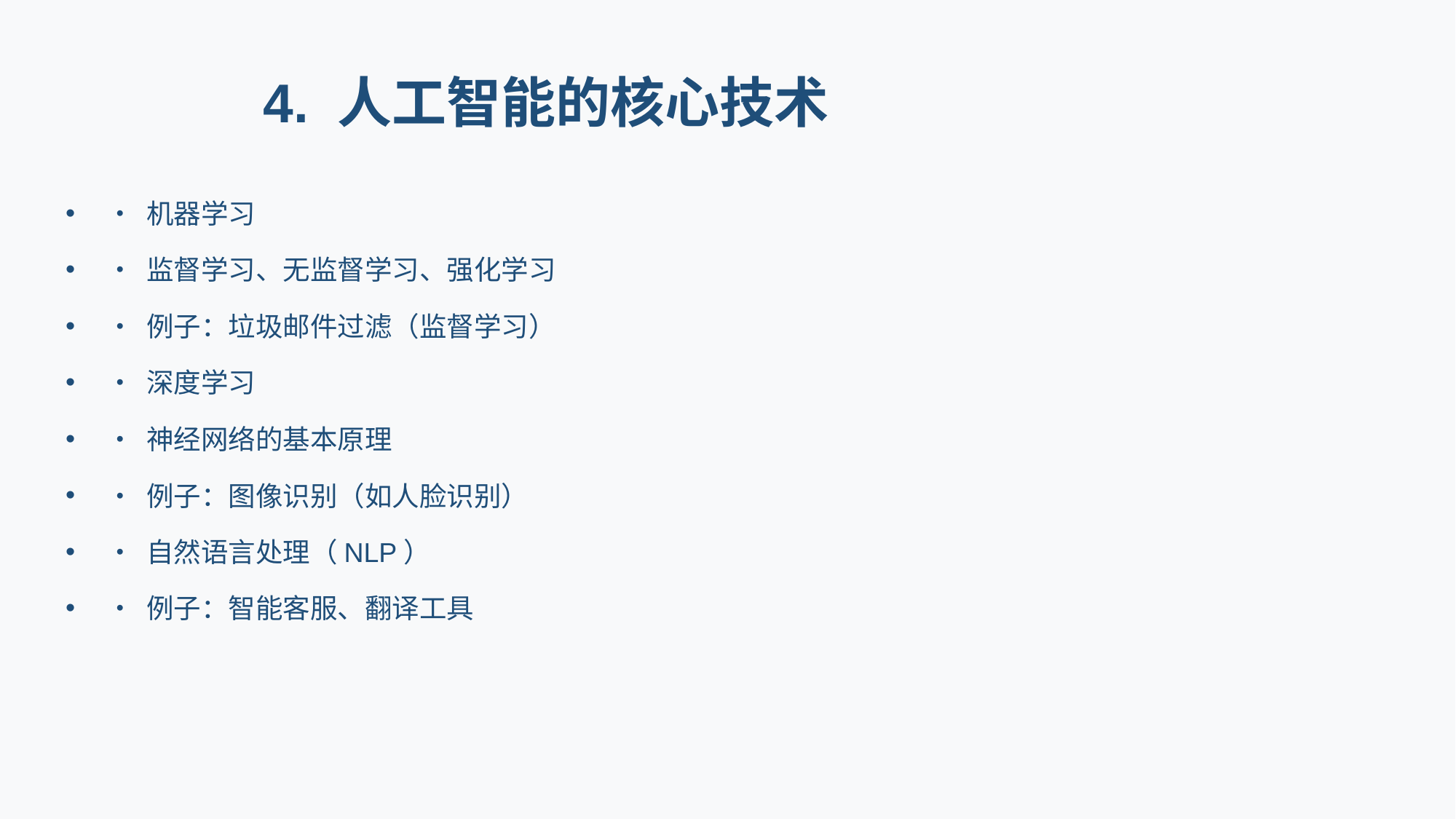

# 4. 人工智能的核心技术
• 机器学习
• 监督学习、无监督学习、强化学习
• 例子：垃圾邮件过滤（监督学习）
• 深度学习
• 神经网络的基本原理
• 例子：图像识别（如人脸识别）
• 自然语言处理（NLP）
• 例子：智能客服、翻译工具